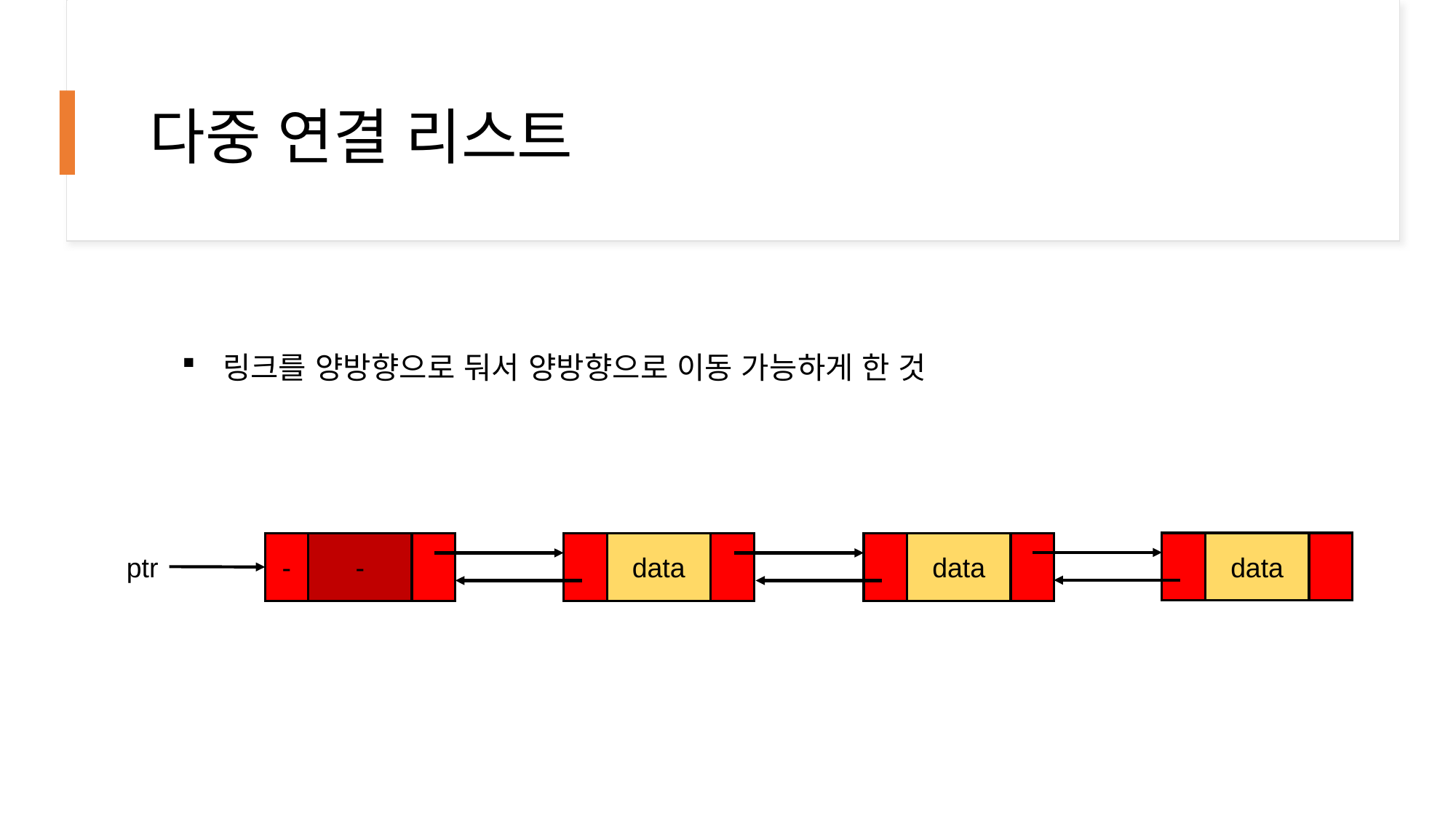

# 다중 연결 리스트

링크를 양방향으로 둬서 양방향으로 이동 가능하게 한 것

data

-
-

data

data

ptr